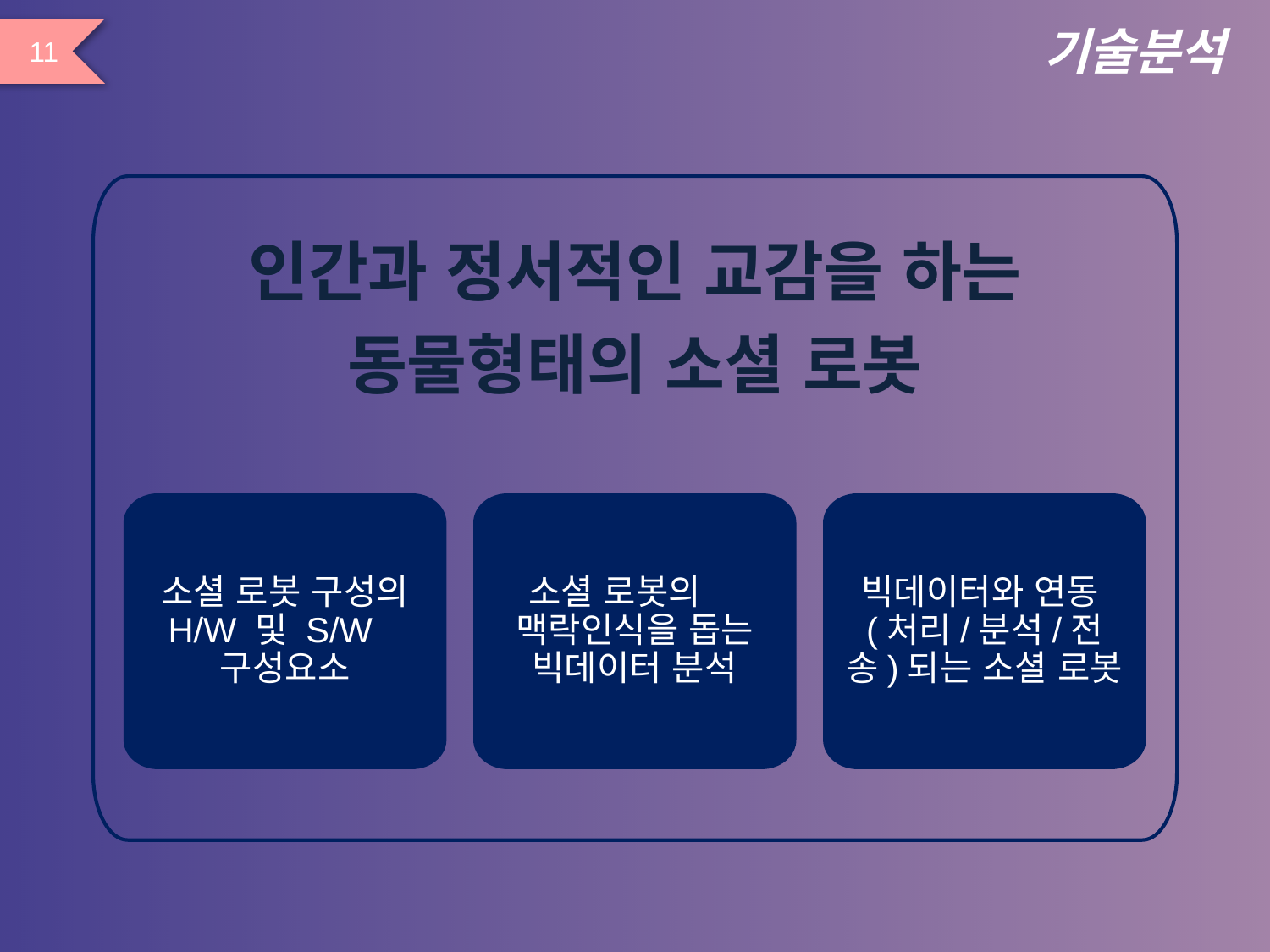

# 기술분석
11
인간과 정서적인 교감을 하는
동물형태의 소셜 로봇

소셜 로봇 구성의 H/W 및 S/W    구성요소
소셜 로봇의     맥락인식을 돕는 빅데이터 분석
빅데이터와 연동(처리/분석/전송)되는 소셜 로봇